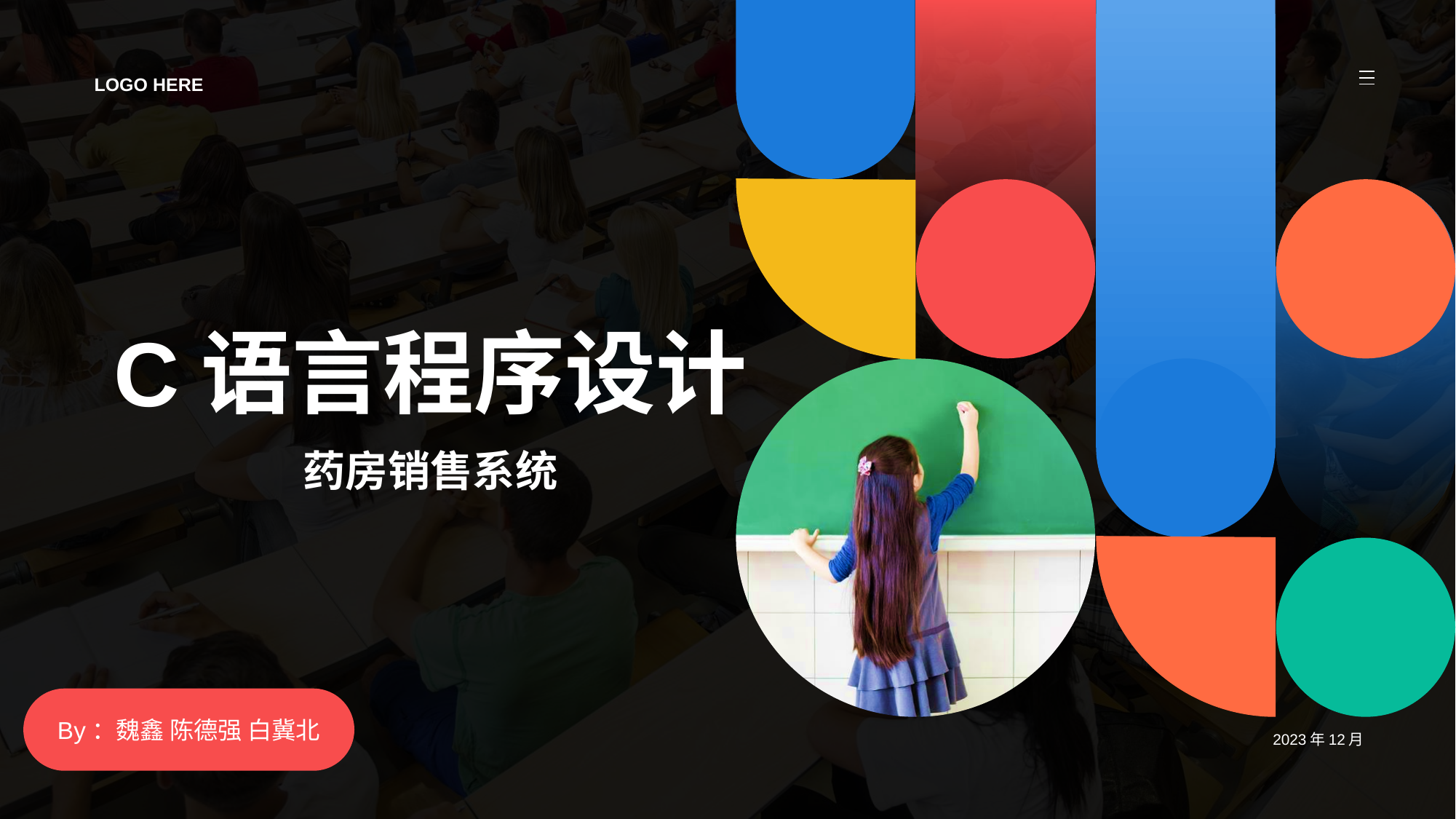

LOGO HERE
# C语言程序设计
药房销售系统
By：魏鑫 陈德强 白冀北
OfficePLUS
2023年12月